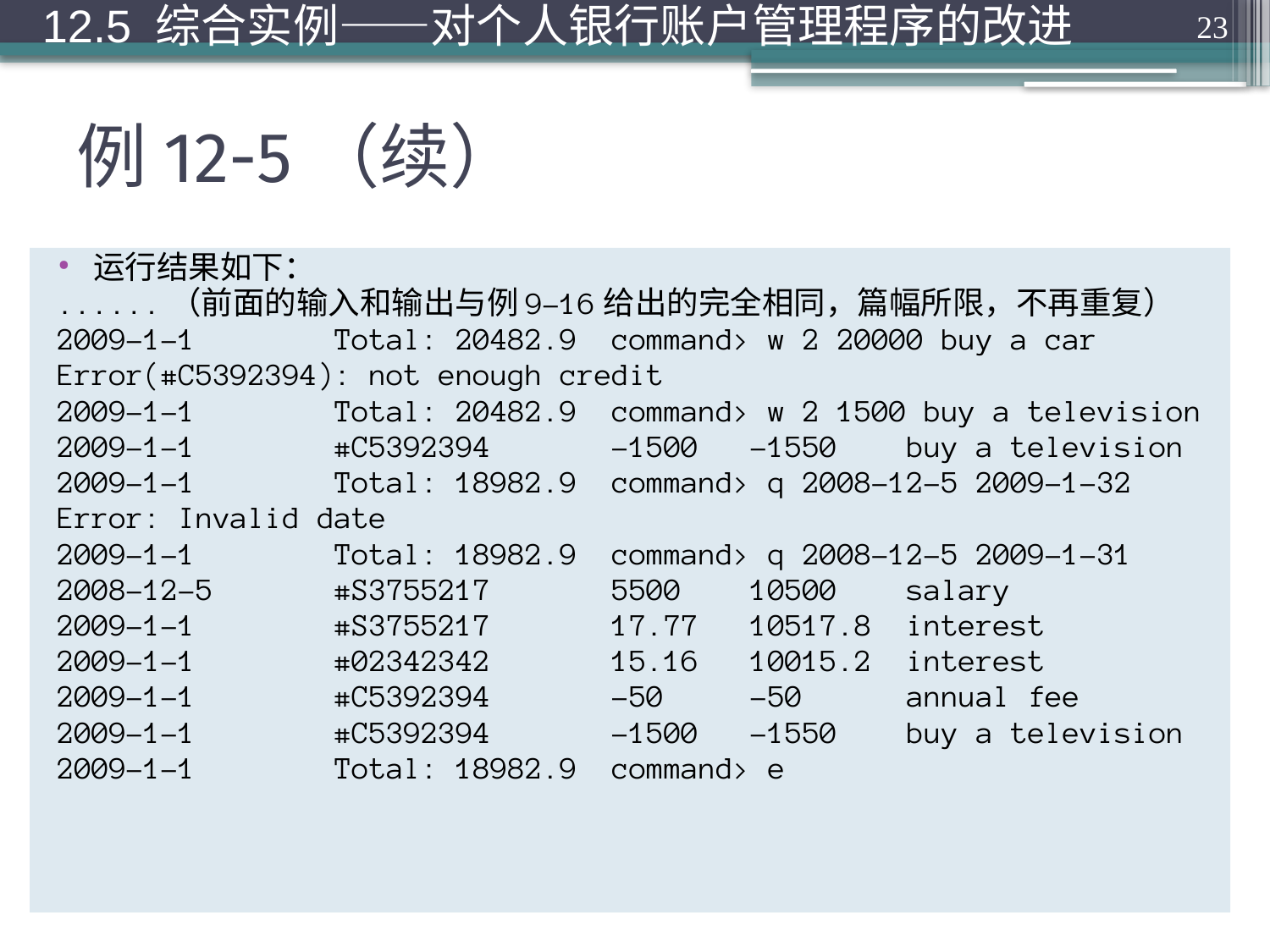

12.5 综合实例——对个人银行账户管理程序的改进
23
# 例12-5（续）
运行结果如下：
......（前面的输入和输出与例9-16给出的完全相同，篇幅所限，不再重复）
2009-1-1        Total: 20482.9  command> w 2 20000 buy a car
Error(#C5392394): not enough credit
2009-1-1        Total: 20482.9  command> w 2 1500 buy a television
2009-1-1        #C5392394       -1500   -1550    buy a television
2009-1-1        Total: 18982.9  command> q 2008-12-5 2009-1-32
Error: Invalid date
2009-1-1        Total: 18982.9  command> q 2008-12-5 2009-1-31
2008-12-5       #S3755217       5500    10500    salary
2009-1-1        #S3755217       17.77   10517.8  interest
2009-1-1        #02342342       15.16   10015.2  interest
2009-1-1        #C5392394       -50     -50      annual fee
2009-1-1        #C5392394       -1500   -1550    buy a television
2009-1-1        Total: 18982.9  command> e